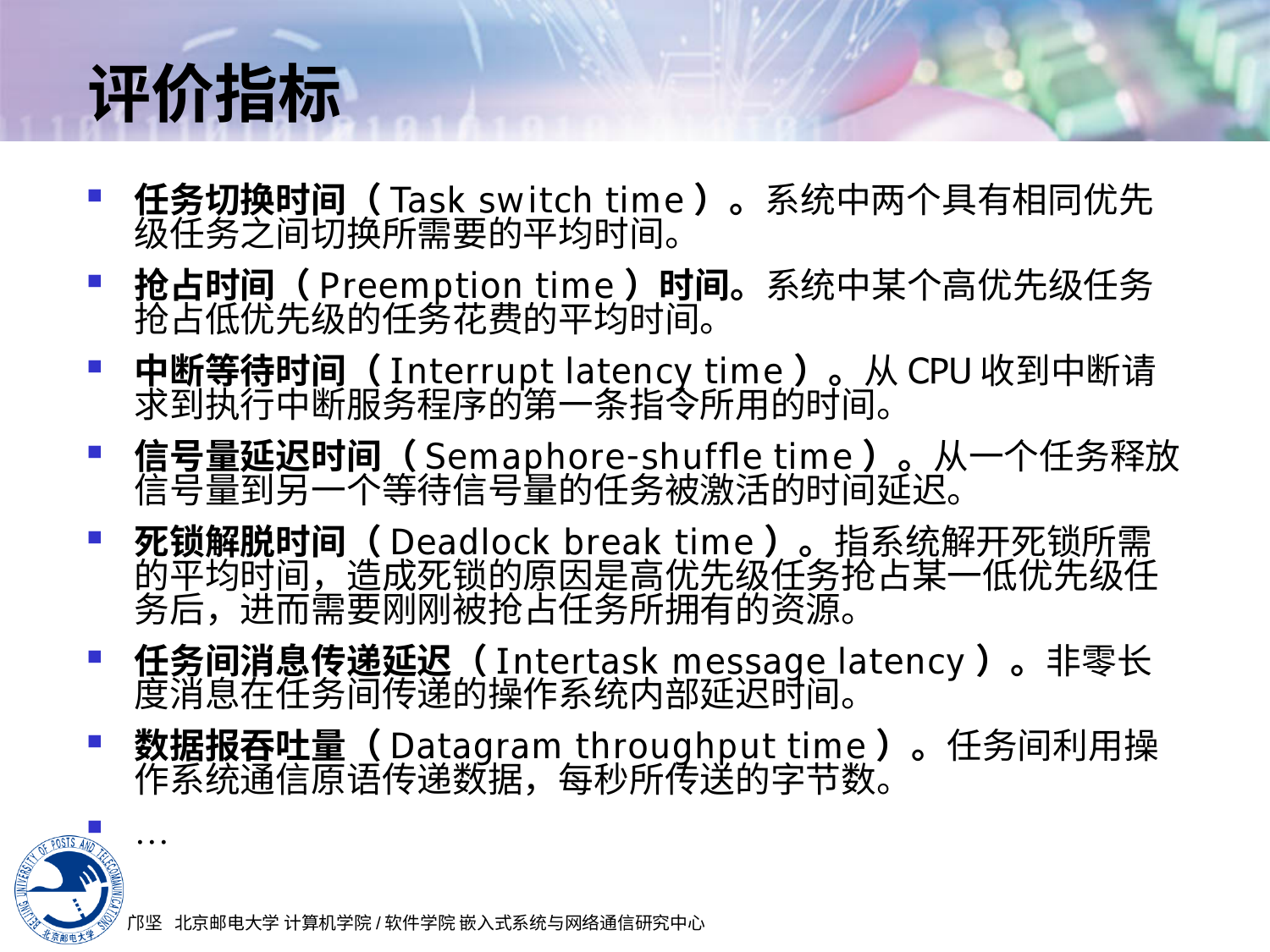

# 评价指标
任务切换时间（Task switch time）。系统中两个具有相同优先级任务之间切换所需要的平均时间。
抢占时间（Preemption time）时间。系统中某个高优先级任务抢占低优先级的任务花费的平均时间。
中断等待时间（Interrupt latency time）。从CPU收到中断请求到执行中断服务程序的第一条指令所用的时间。
信号量延迟时间（Semaphore-shuffle time）。从一个任务释放信号量到另一个等待信号量的任务被激活的时间延迟。
死锁解脱时间（Deadlock break time）。指系统解开死锁所需的平均时间，造成死锁的原因是高优先级任务抢占某一低优先级任务后，进而需要刚刚被抢占任务所拥有的资源。
任务间消息传递延迟（Intertask message latency）。非零长度消息在任务间传递的操作系统内部延迟时间。
数据报吞吐量（Datagram throughput time）。任务间利用操作系统通信原语传递数据，每秒所传送的字节数。
…